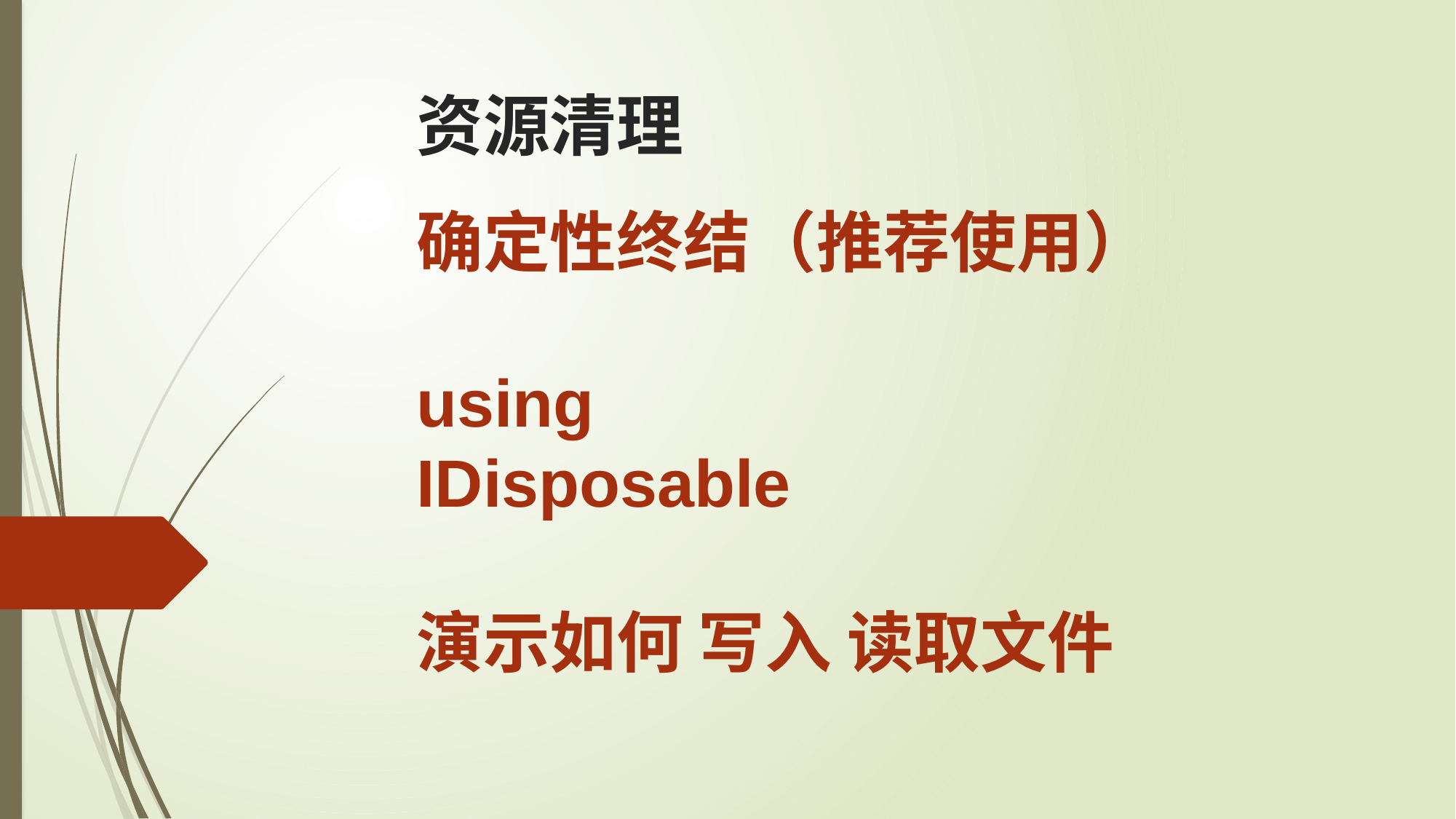

资源清理

确定性终结（推荐使用）

using
IDisposable

演示如何 写入 读取文件